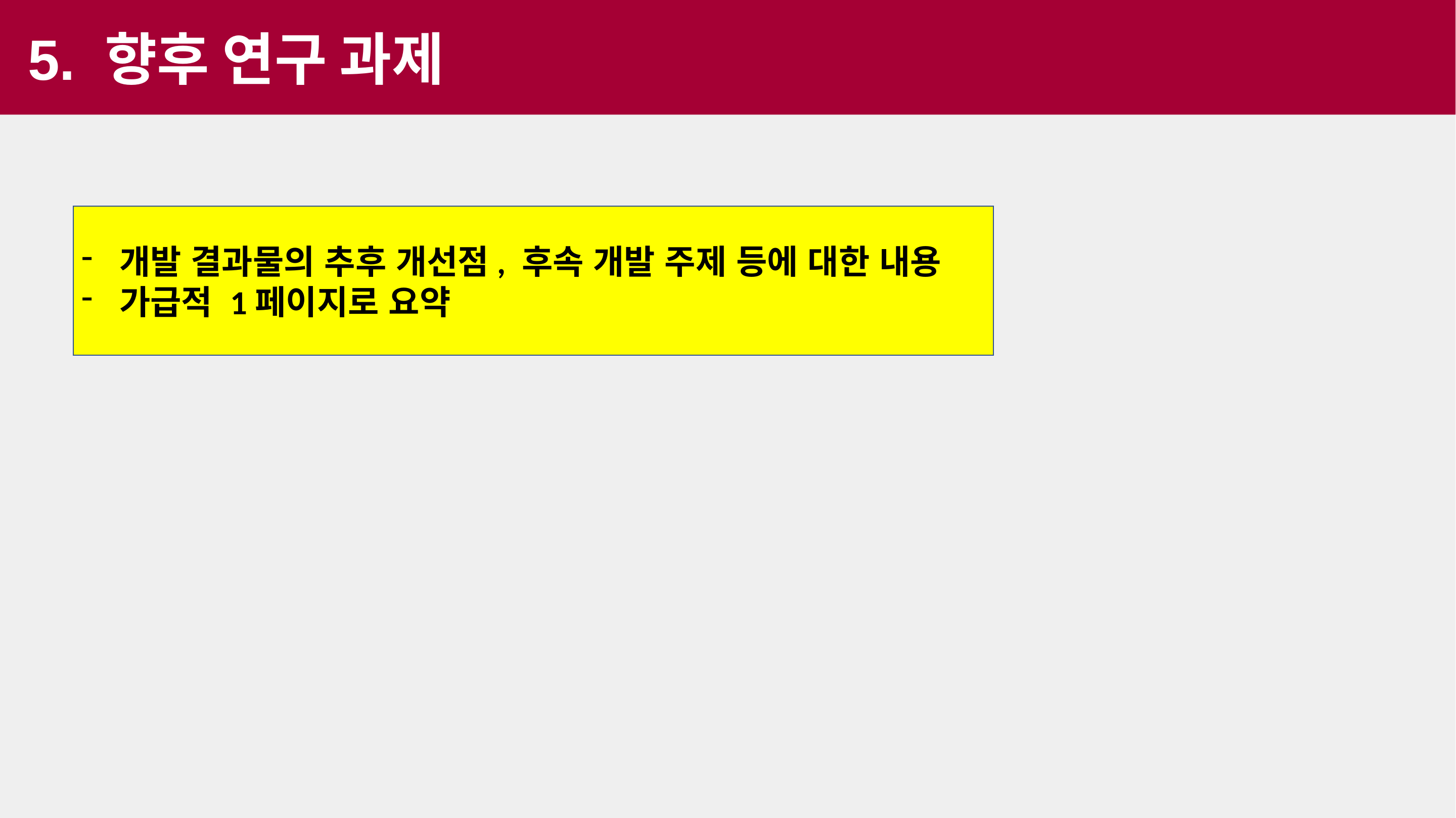

5. 향후 연구 과제

개발 결과물의 추후 개선점, 후속 개발 주제 등에 대한 내용
가급적 1페이지로 요약